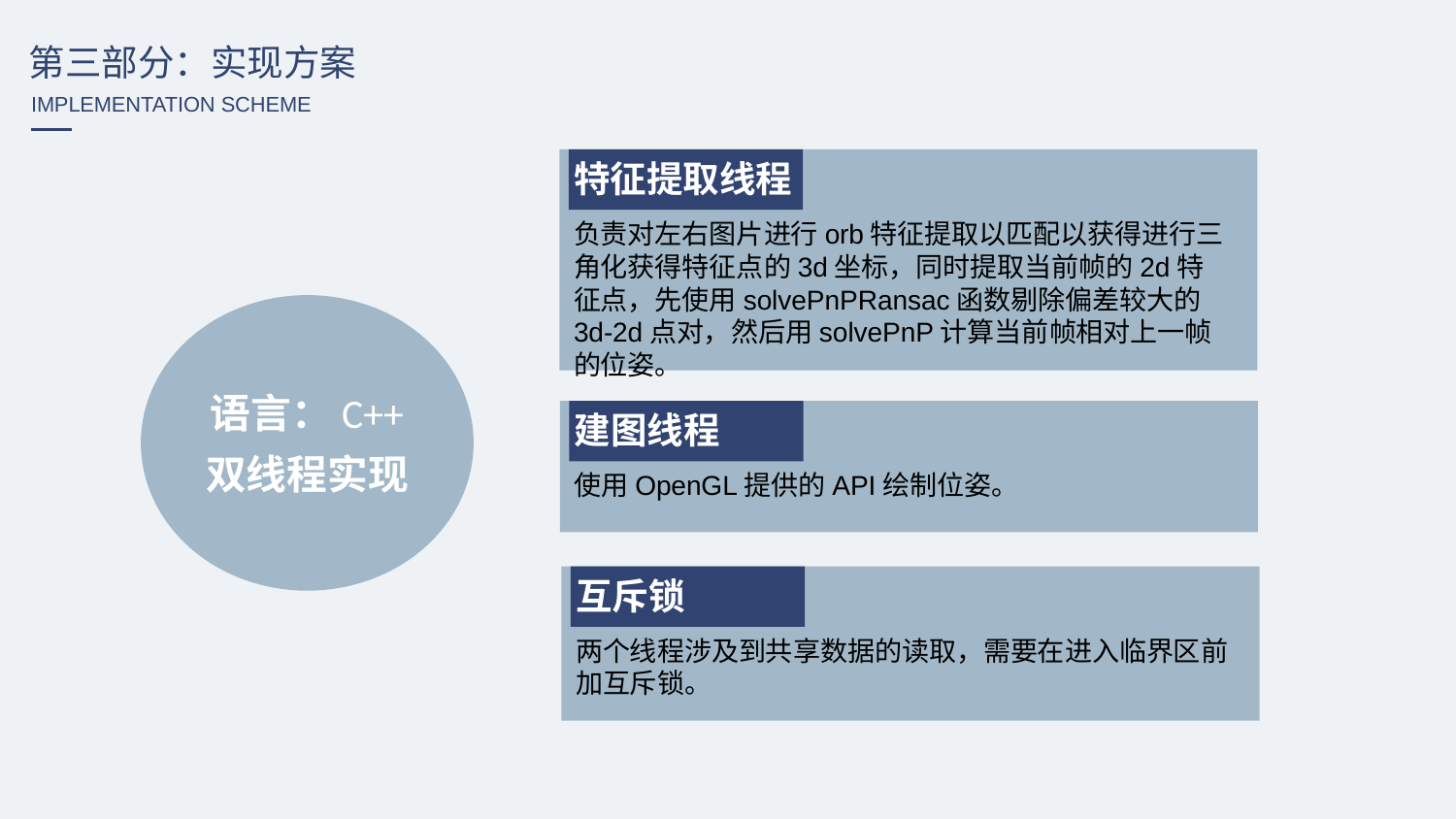

第三部分：实现方案
IMPLEMENTATION SCHEME
特征提取线程

负责对左右图片进行orb特征提取以匹配以获得进行三角化获得特征点的3d坐标，同时提取当前帧的2d特征点，先使用solvePnPRansac函数剔除偏差较大的3d-2d点对，然后用solvePnP计算当前帧相对上一帧的位姿。

语言：C++
双线程实现
建图线程

使用OpenGL提供的API绘制位姿。

互斥锁

两个线程涉及到共享数据的读取，需要在进入临界区前加互斥锁。